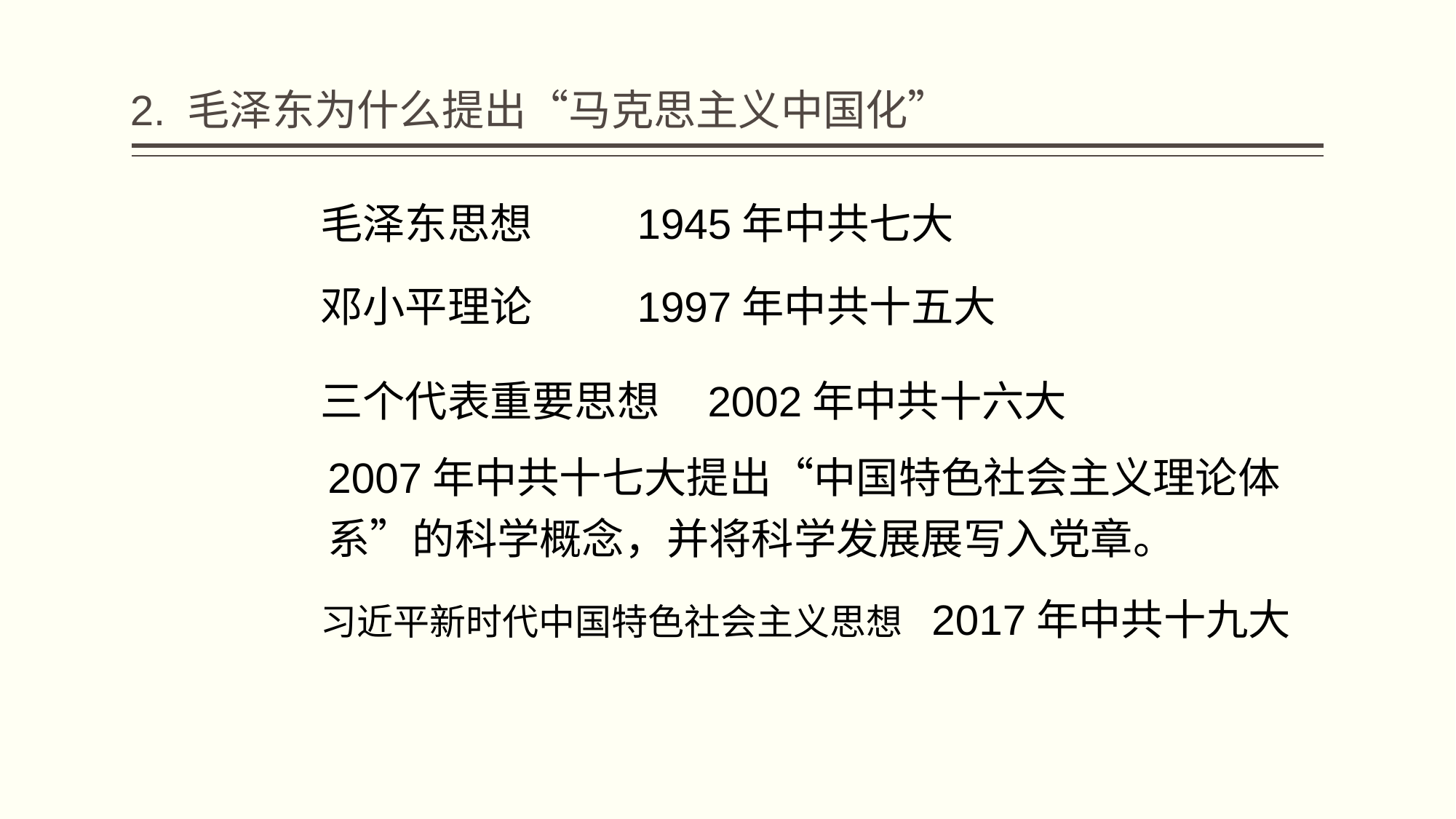

# 2. 毛泽东为什么提出“马克思主义中国化”
 毛泽东思想          1945年中共七大
 邓小平理论          1997年中共十五大
 三个代表重要思想    2002年中共十六大
2007年中共十七大提出“中国特色社会主义理论体系”的科学概念，并将科学发展展写入党章。
 习近平新时代中国特色社会主义思想  2017年中共十九大